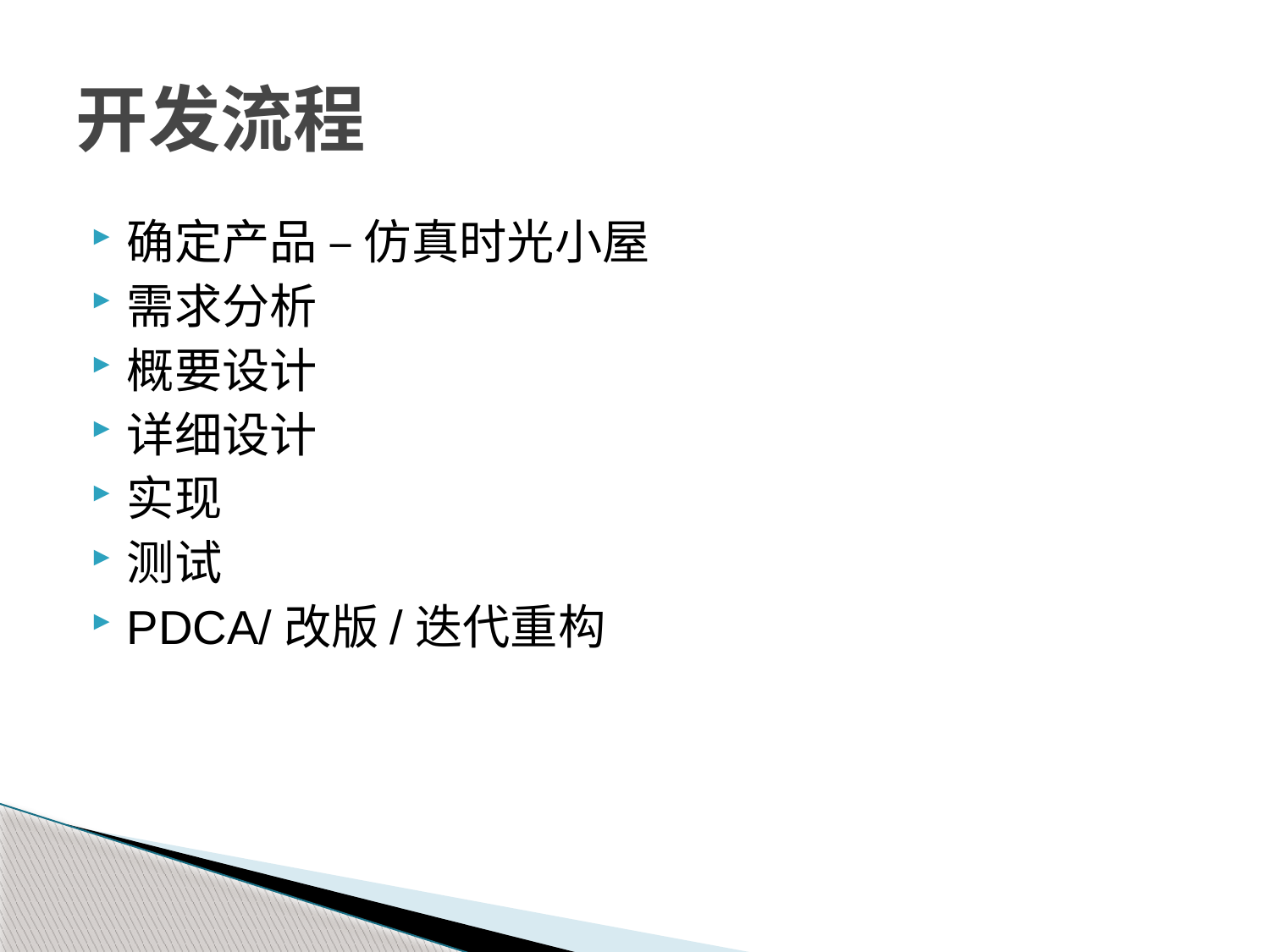

# 开发流程
确定产品 – 仿真时光小屋
需求分析
概要设计
详细设计
实现
测试
PDCA/改版/迭代重构